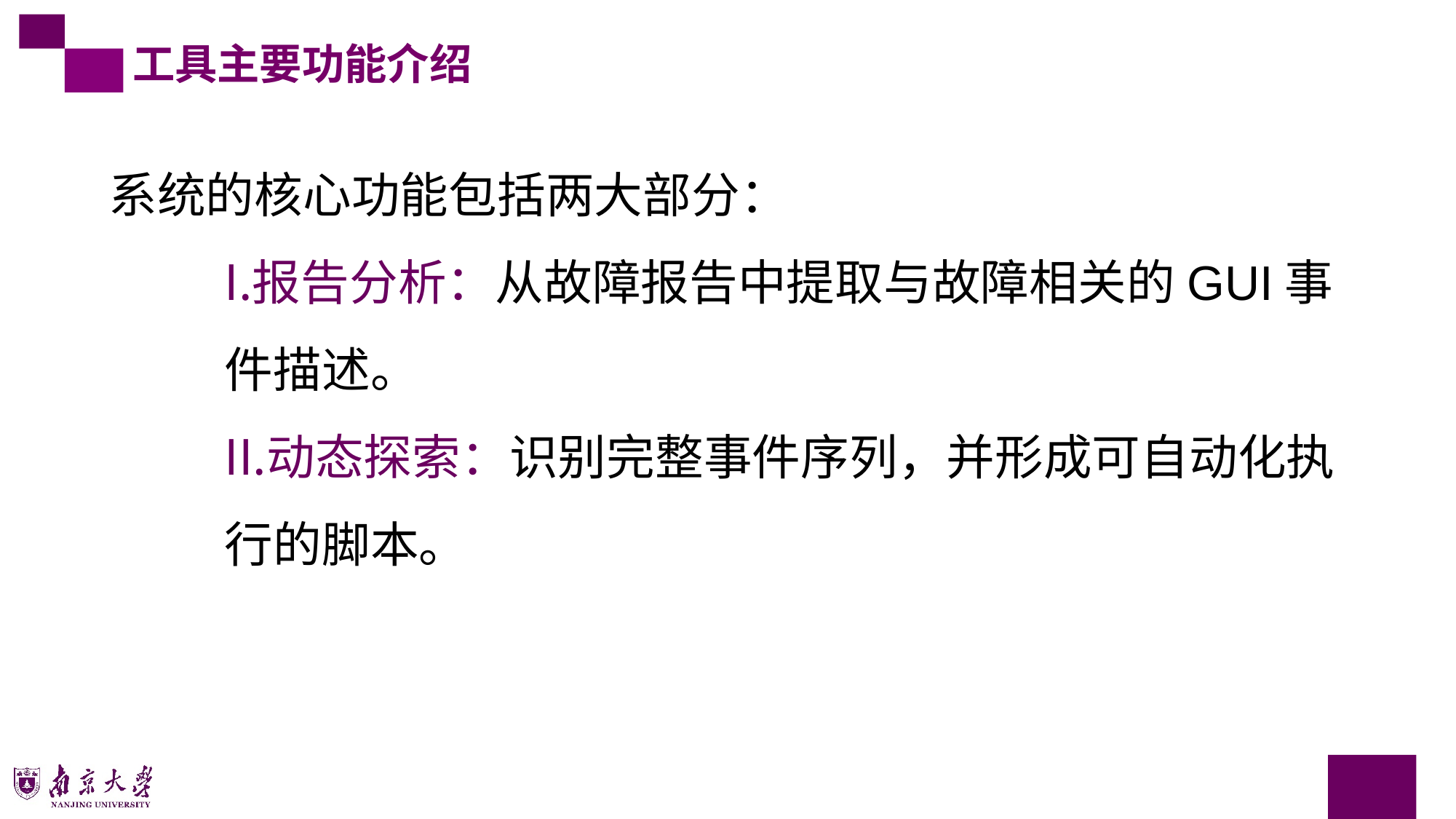

工具主要功能介绍
系统的核心功能包括两大部分：
报告分析：从故障报告中提取与故障相关的GUI事件描述。
动态探索：识别完整事件序列，并形成可自动化执行的脚本。
3